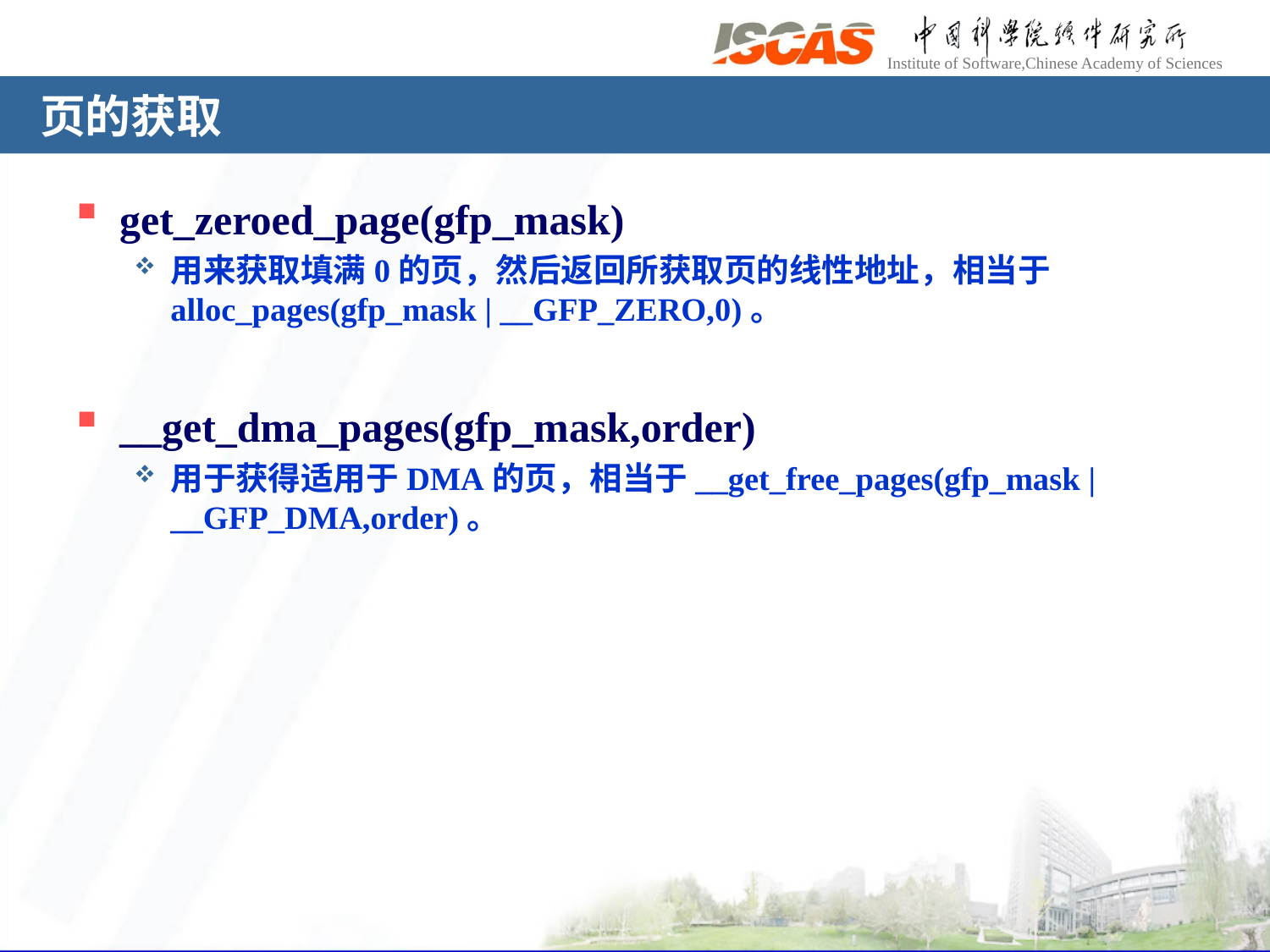

# 页的获取
get_zeroed_page(gfp_mask)
用来获取填满0的页，然后返回所获取页的线性地址，相当于alloc_pages(gfp_mask | __GFP_ZERO,0)。

__get_dma_pages(gfp_mask,order)
用于获得适用于DMA的页，相当于__get_free_pages(gfp_mask | __GFP_DMA,order)。